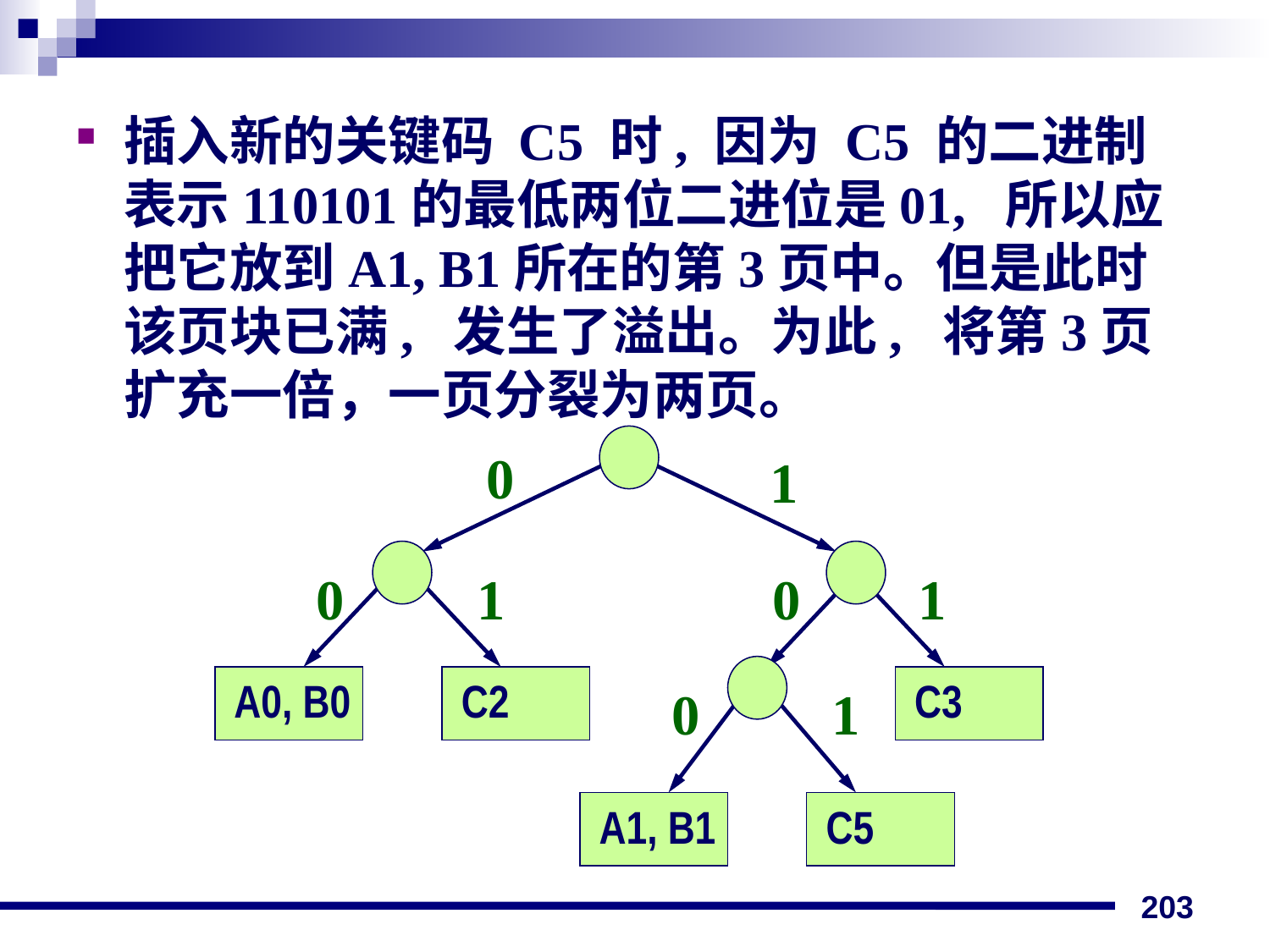

插入新的关键码 C5 时, 因为 C5 的二进制表示110101的最低两位二进位是01,  所以应把它放到A1, B1所在的第3页中。但是此时该页块已满,  发生了溢出。为此,  将第3页扩充一倍，一页分裂为两页。

0
1

0
1
0
1

A0, B0
C2
C3

0
1

A1, B1
C5

203